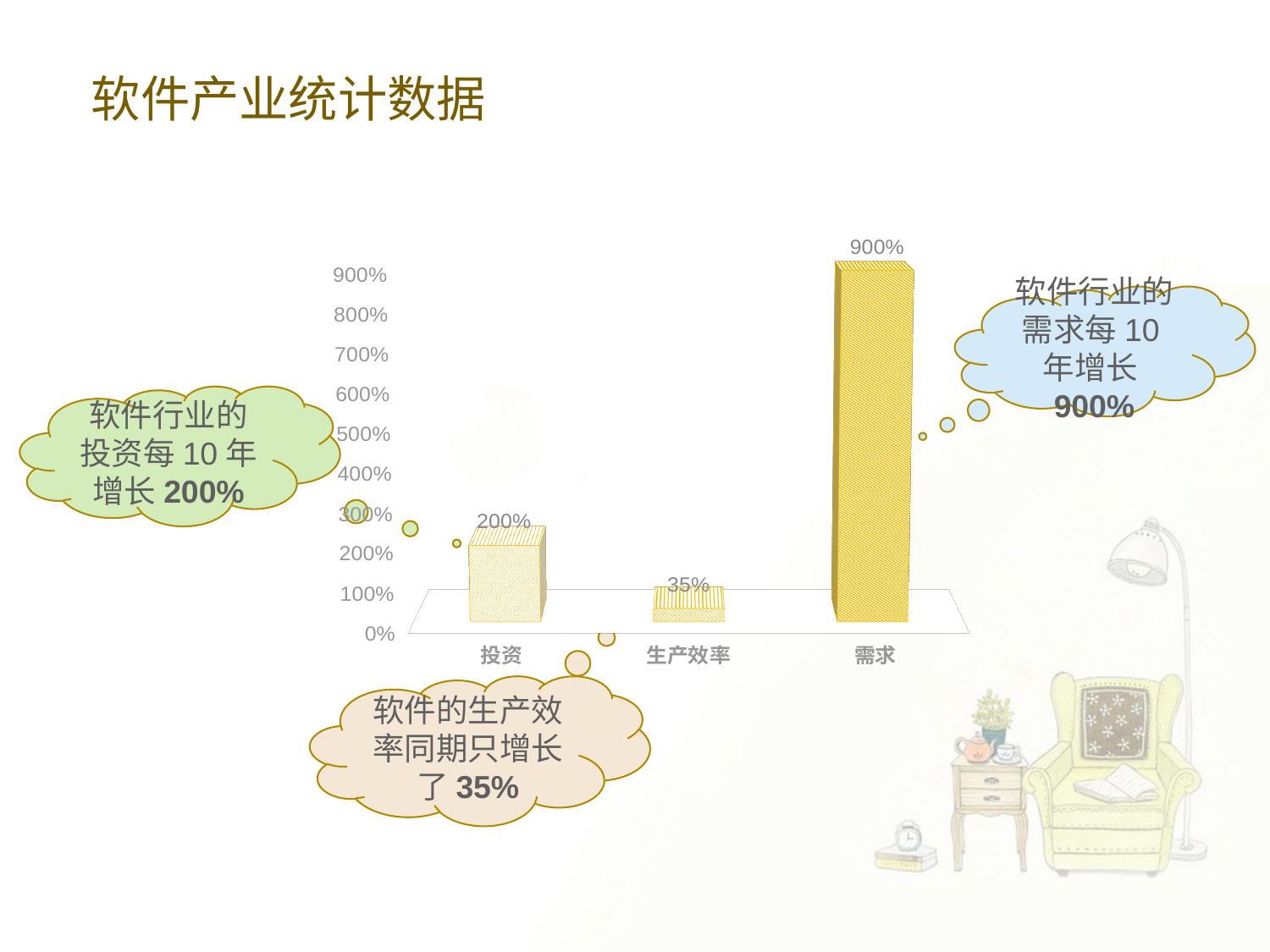

# 软件产业统计数据

[unsupported chart]

软件行业的需求每10年增长900%
软件行业的投资每10年增长200%
软件的生产效率同期只增长了35%